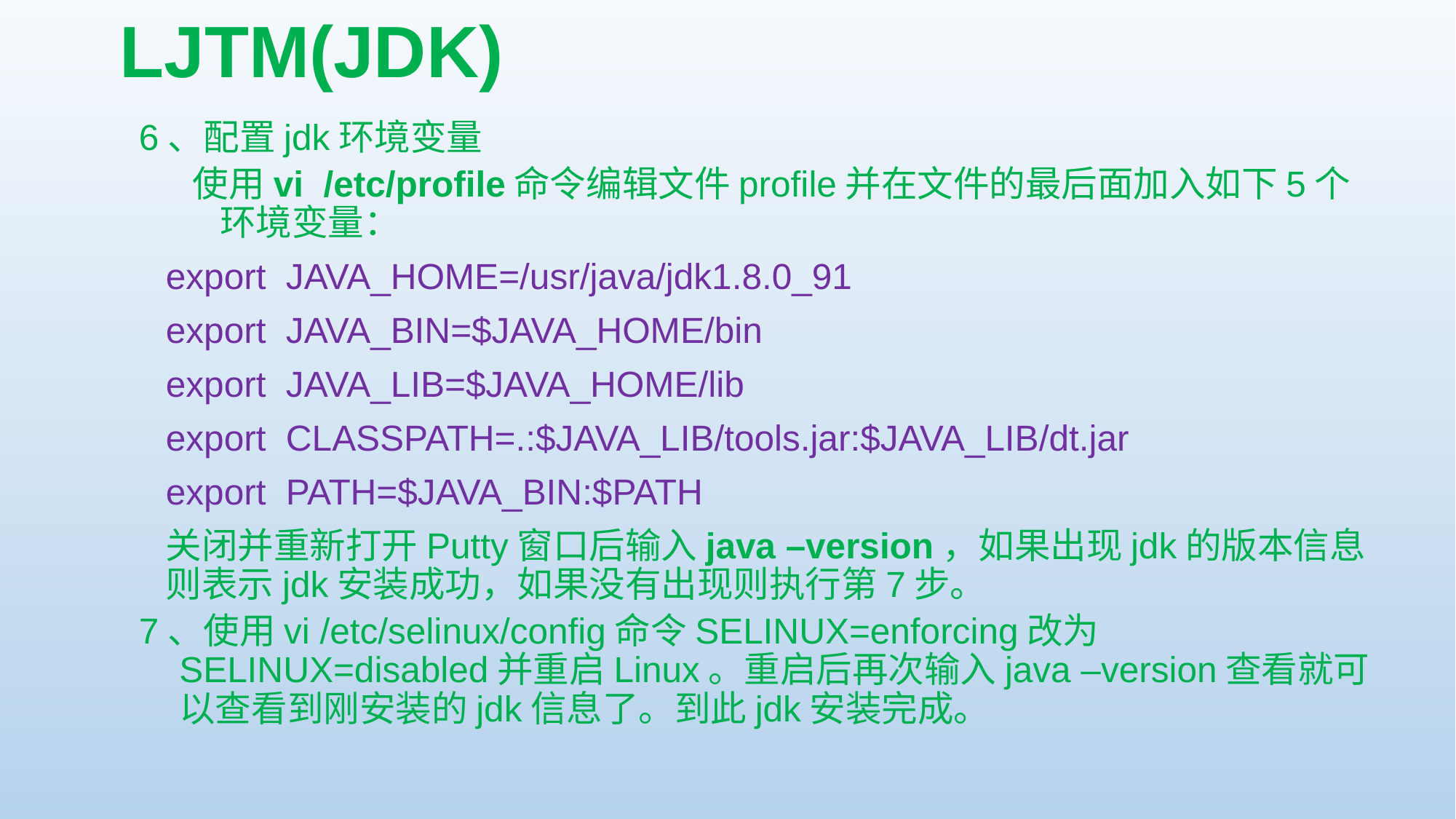

# LJTM(JDK)
6、配置jdk环境变量
使用vi  /etc/profile命令编辑文件profile并在文件的最后面加入如下5个环境变量：
		export  JAVA_HOME=/usr/java/jdk1.8.0_91
		export  JAVA_BIN=$JAVA_HOME/bin
		export  JAVA_LIB=$JAVA_HOME/lib
		export  CLASSPATH=.:$JAVA_LIB/tools.jar:$JAVA_LIB/dt.jar
		export  PATH=$JAVA_BIN:$PATH
	关闭并重新打开Putty窗口后输入java –version，如果出现jdk的版本信息则表示jdk安装成功，如果没有出现则执行第7步。
7、使用vi /etc/selinux/config命令SELINUX=enforcing改为SELINUX=disabled并重启Linux。重启后再次输入java –version查看就可以查看到刚安装的jdk信息了。到此jdk安装完成。